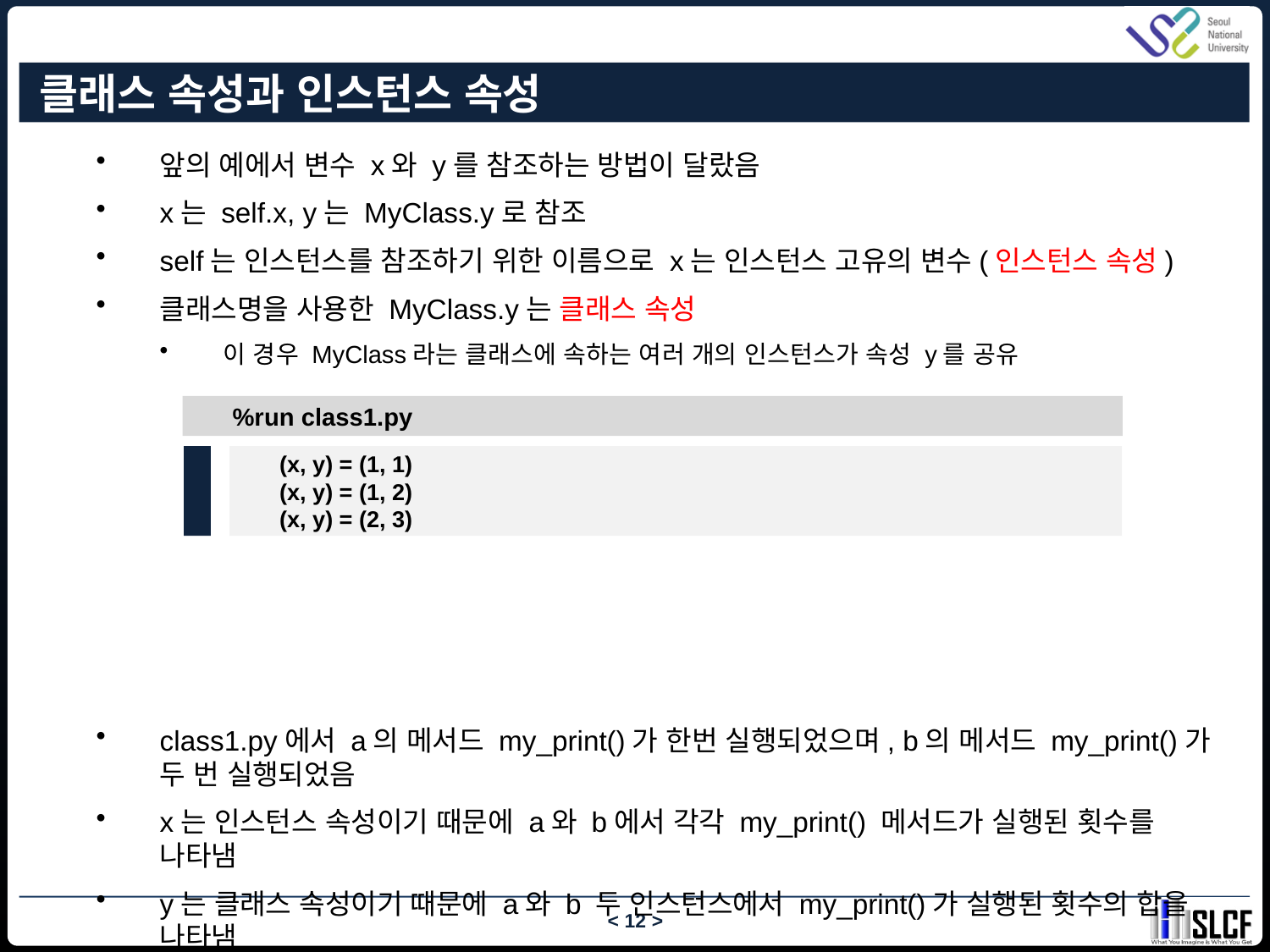

# 클래스 속성과 인스턴스 속성
앞의 예에서 변수 x와 y를 참조하는 방법이 달랐음
x는 self.x, y는 MyClass.y로 참조
self는 인스턴스를 참조하기 위한 이름으로 x는 인스턴스 고유의 변수(인스턴스 속성)
클래스명을 사용한 MyClass.y는 클래스 속성
이 경우 MyClass라는 클래스에 속하는 여러 개의 인스턴스가 속성 y를 공유

class1.py에서 a의 메서드 my_print()가 한번 실행되었으며, b의 메서드 my_print()가 두 번 실행되었음
x는 인스턴스 속성이기 때문에 a와 b에서 각각 my_print() 메서드가 실행된 횟수를 나타냄
y는 클래스 속성이기 때문에 a와 b 두 인스턴스에서 my_print()가 실행된 횟수의 합을 나타냄

%run class1.py

(x, y) = (1, 1)
(x, y) = (1, 2)
(x, y) = (2, 3)